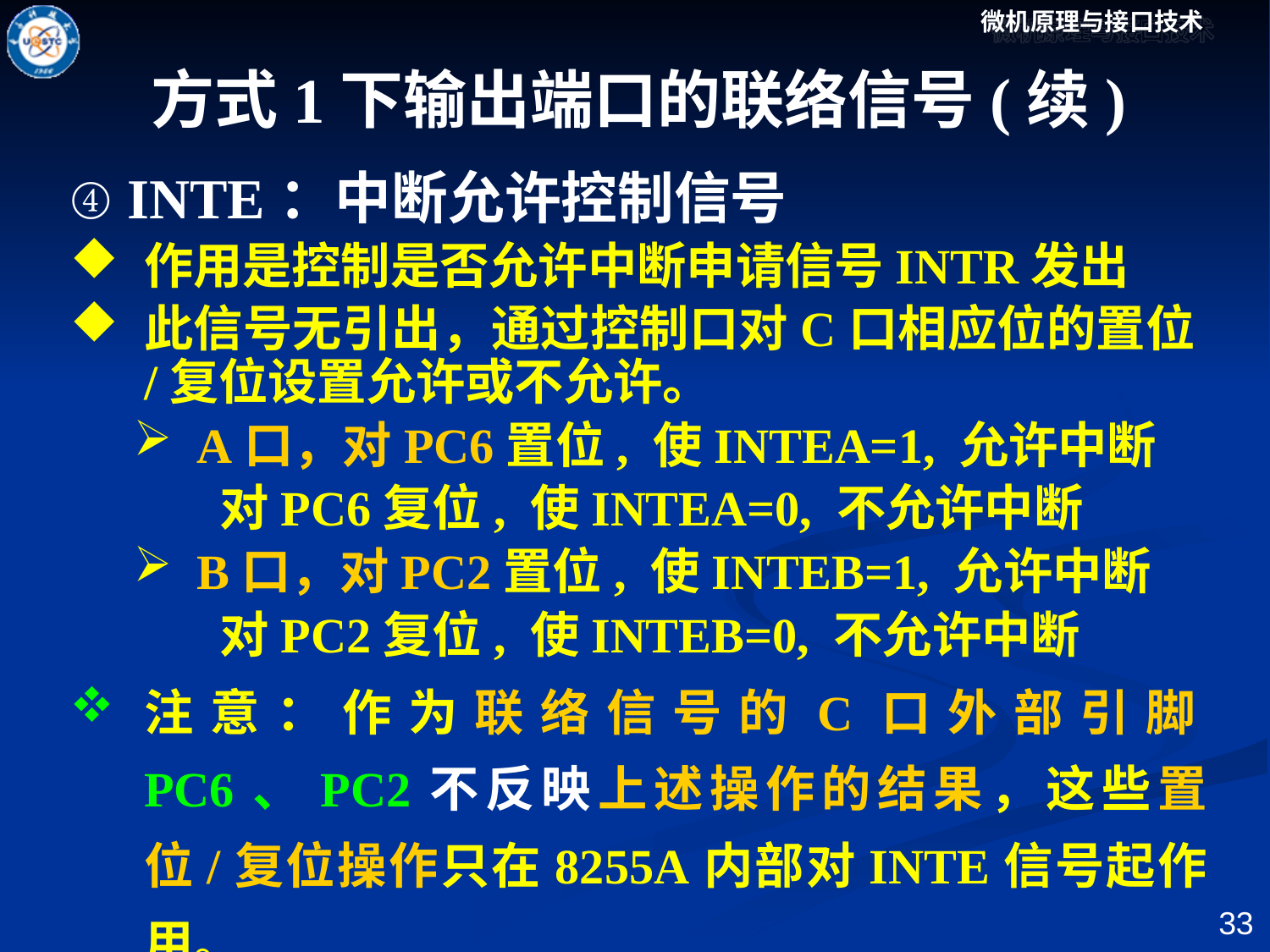

方式1下输出端口的联络信号(续)
④ INTE：中断允许控制信号
作用是控制是否允许中断申请信号INTR发出
此信号无引出，通过控制口对C口相应位的置位/复位设置允许或不允许。
A口，对PC6置位, 使INTEA=1, 允许中断
 对PC6复位, 使INTEA=0, 不允许中断
B口，对PC2置位, 使INTEB=1, 允许中断
 对PC2复位, 使INTEB=0, 不允许中断
注意：作为联络信号的C口外部引脚PC6、PC2不反映上述操作的结果，这些置位/复位操作只在8255A内部对INTE信号起作用。